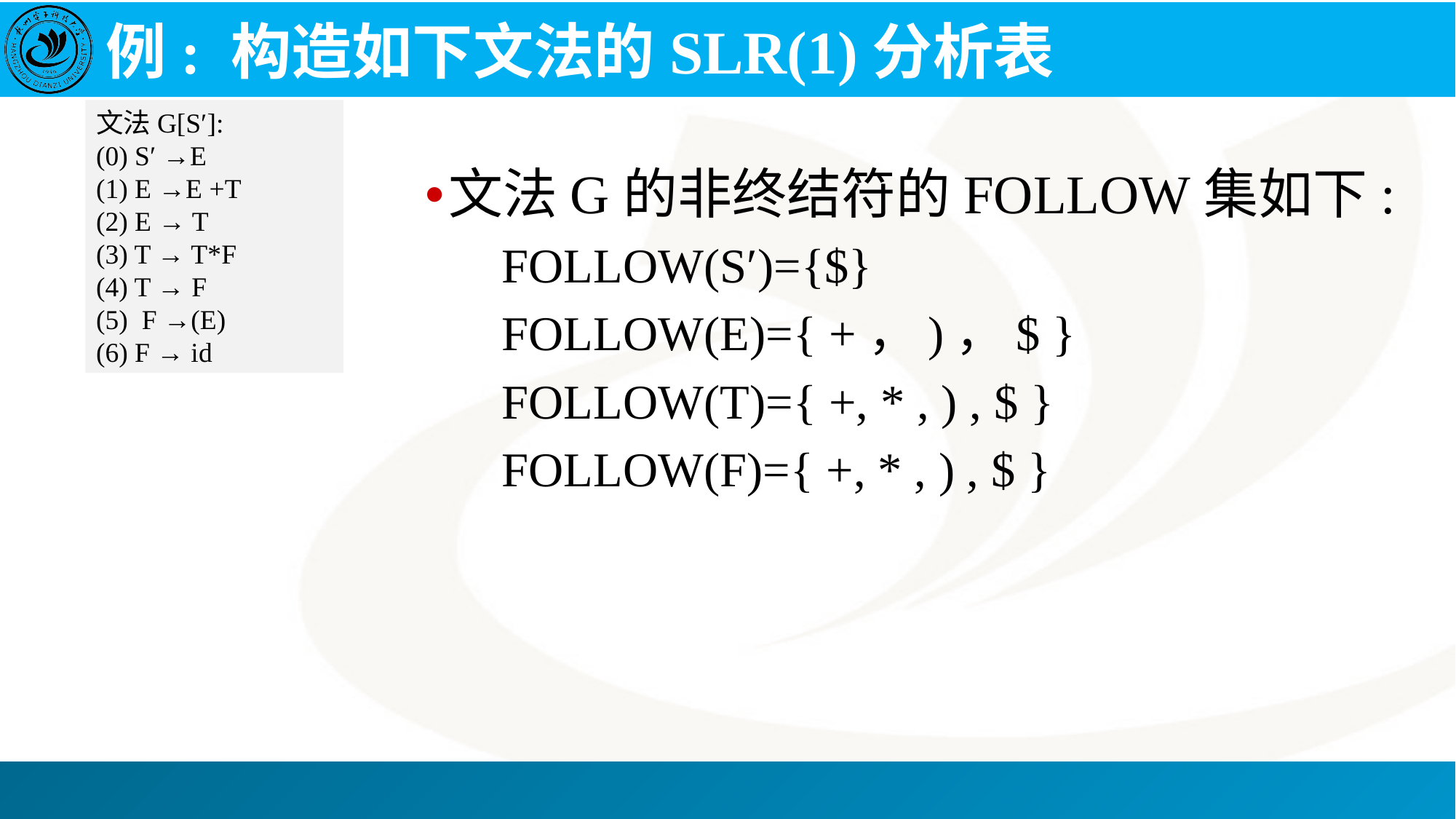

# 例: 构造如下文法的SLR(1)分析表
文法G[S′]:
(0) S′ →E
(1) E →E +T
(2) E → T
(3) T → T*F
(4) T → F
(5)  F →(E)
(6) F → id
文法G的非终结符的FOLLOW集如下:
FOLLOW(S′)={$}
FOLLOW(E)={ +，)，$ }
FOLLOW(T)={ +, * , ) , $ }
FOLLOW(F)={ +, * , ) , $ }